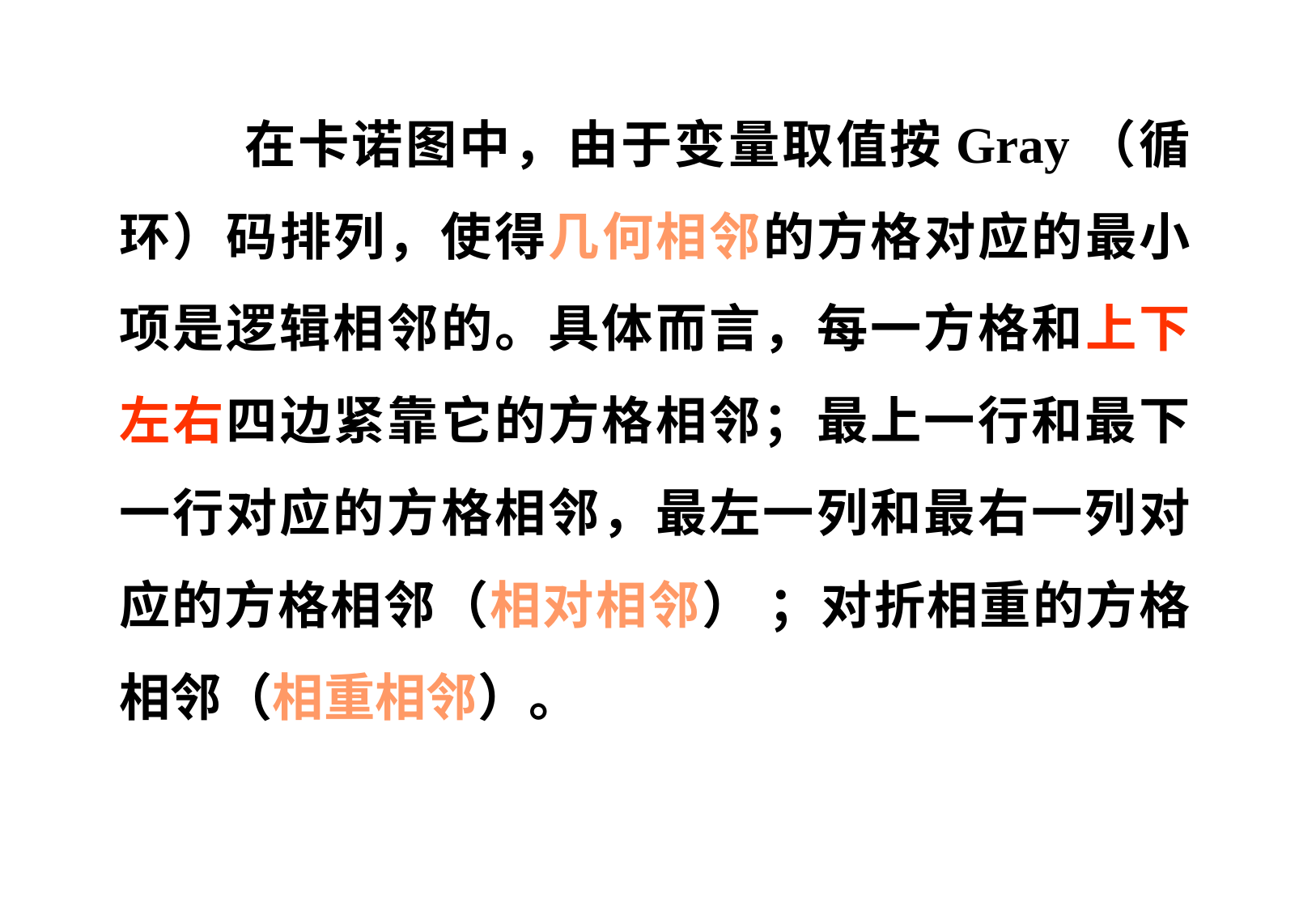

在卡诺图中，由于变量取值按Gray（循环）码排列，使得几何相邻的方格对应的最小项是逻辑相邻的。具体而言，每一方格和上下左右四边紧靠它的方格相邻；最上一行和最下一行对应的方格相邻，最左一列和最右一列对应的方格相邻（相对相邻） ；对折相重的方格相邻（相重相邻）。